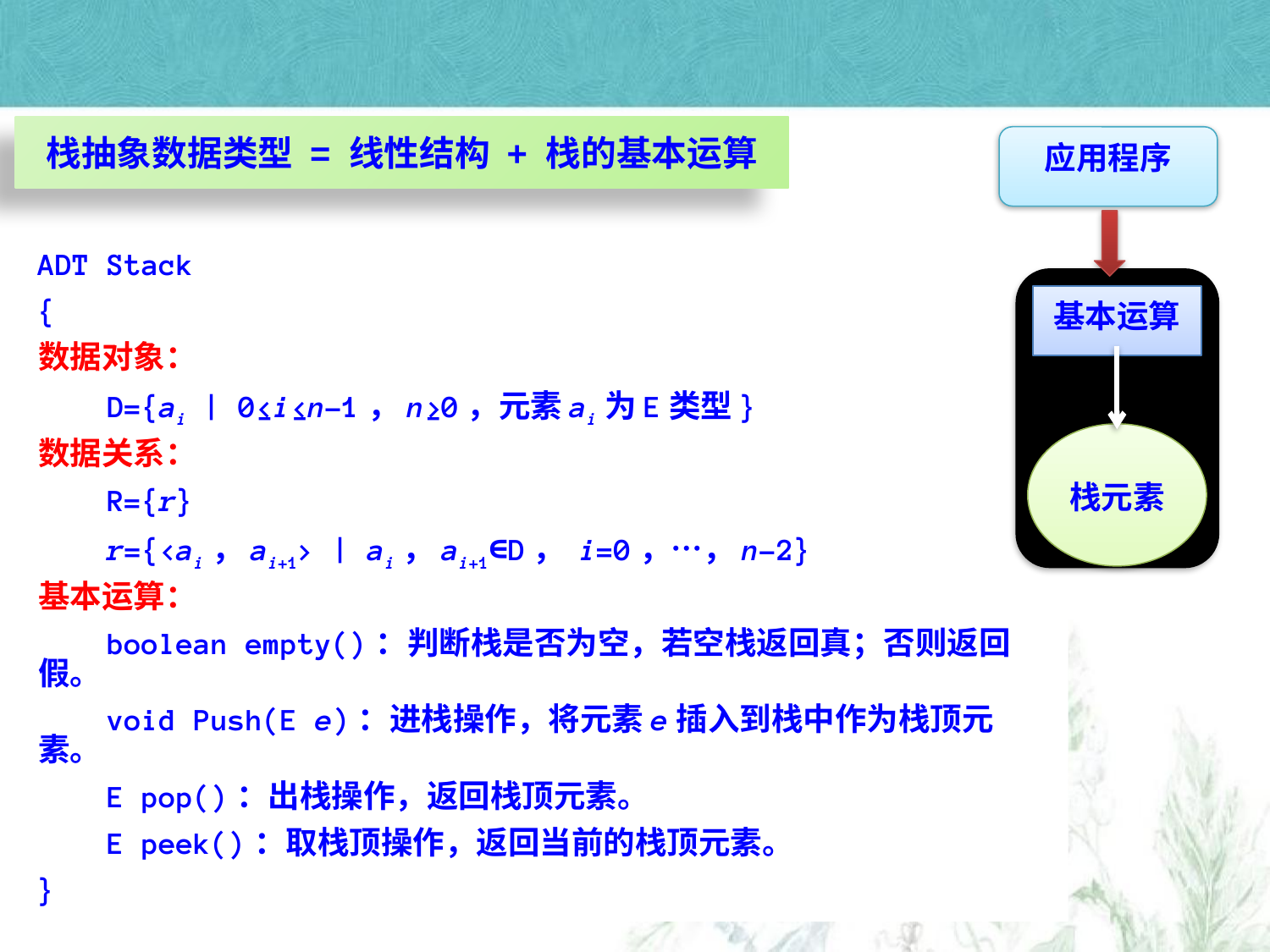

栈抽象数据类型 = 线性结构 + 栈的基本运算
应用程序

ADT Stack
{
数据对象：
    D={ai | 0≤i≤n-1，n≥0，元素ai为E类型}
数据关系：
    R={r}
    r={<ai，ai+1> | ai，ai+1∈D， i=0，…，n-2}
基本运算：
    boolean empty()：判断栈是否为空，若空栈返回真；否则返回假。
    void Push(E e)：进栈操作，将元素e插入到栈中作为栈顶元素。
    E pop()：出栈操作，返回栈顶元素。
    E peek()：取栈顶操作，返回当前的栈顶元素。
}

基本运算
栈元素